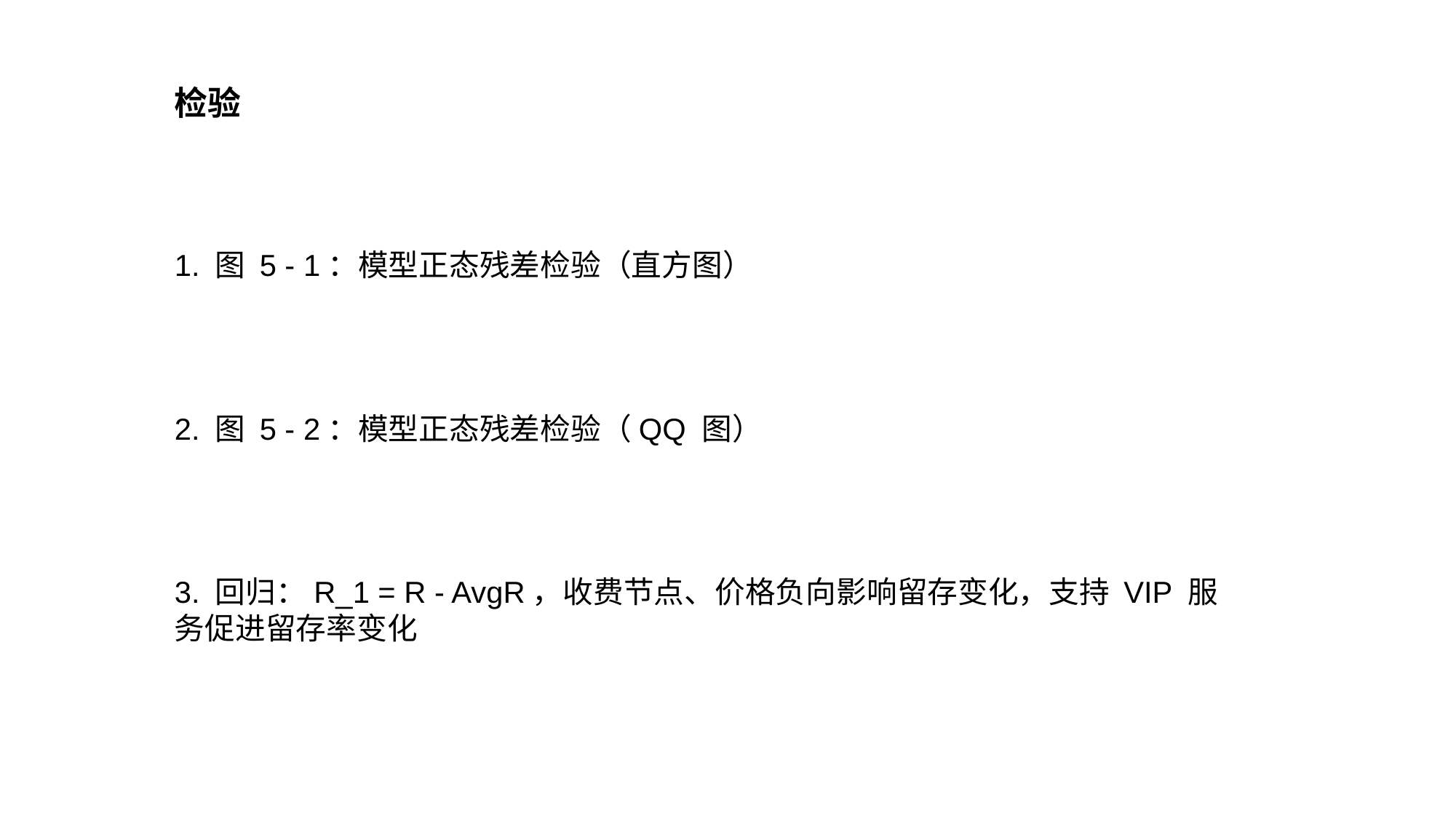

检验

1. 图 5 - 1：模型正态残差检验（直方图）
2. 图 5 - 2：模型正态残差检验（QQ 图）
3. 回归：R_1 = R - AvgR，收费节点、价格负向影响留存变化，支持 VIP 服务促进留存率变化